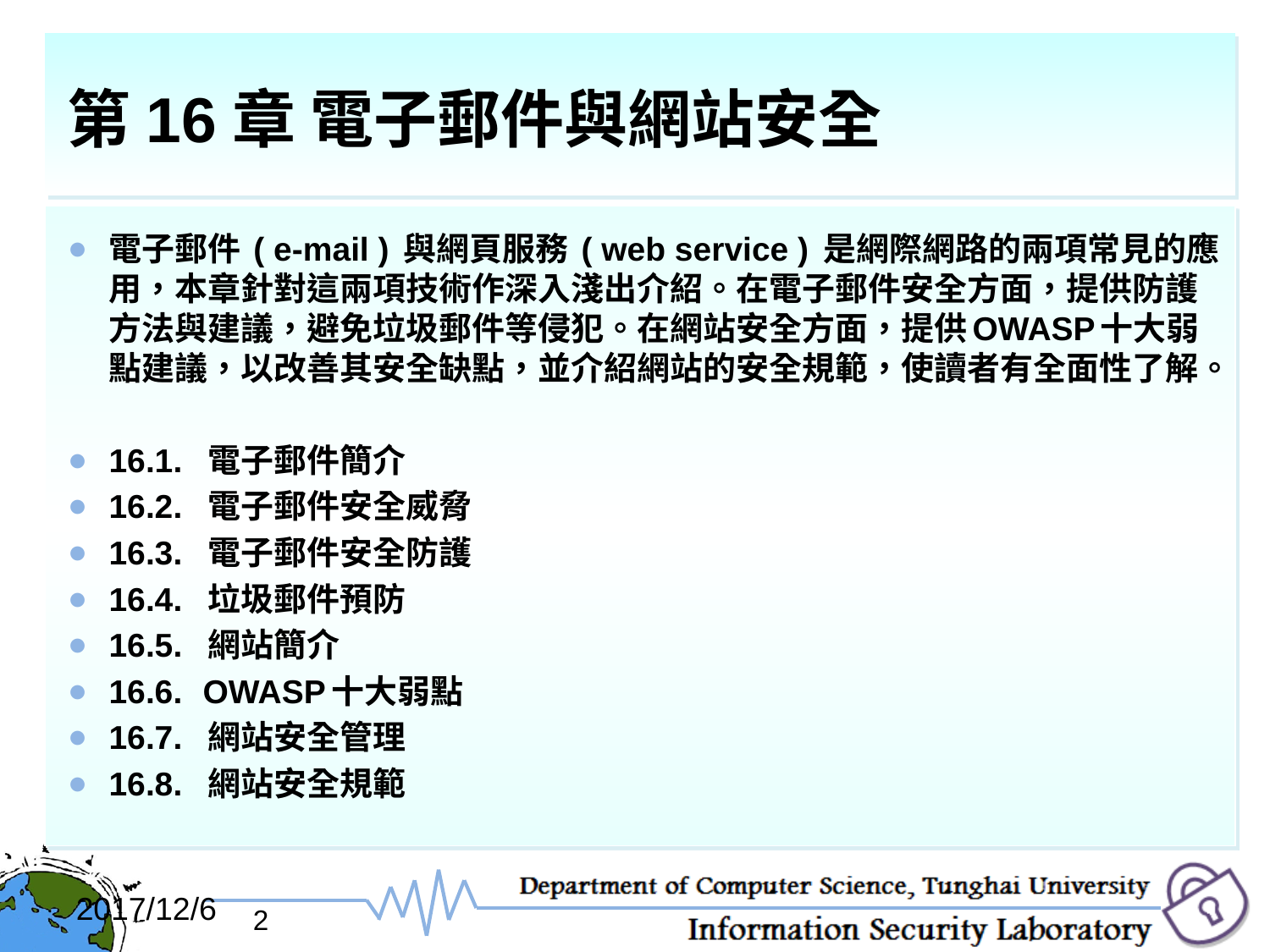

# 第16章 電子郵件與網站安全
電子郵件 ( e-mail ) 與網頁服務 ( web service ) 是網際網路的兩項常見的應用，本章針對這兩項技術作深入淺出介紹。在電子郵件安全方面，提供防護方法與建議，避免垃圾郵件等侵犯。在網站安全方面，提供OWASP十大弱點建議，以改善其安全缺點，並介紹網站的安全規範，使讀者有全面性了解。

16.1.	 電子郵件簡介
16.2.	 電子郵件安全威脅
16.3.	 電子郵件安全防護
16.4.	 垃圾郵件預防
16.5.	 網站簡介
16.6.	 OWASP十大弱點
16.7.	 網站安全管理
16.8.	 網站安全規範
2017/12/6
2